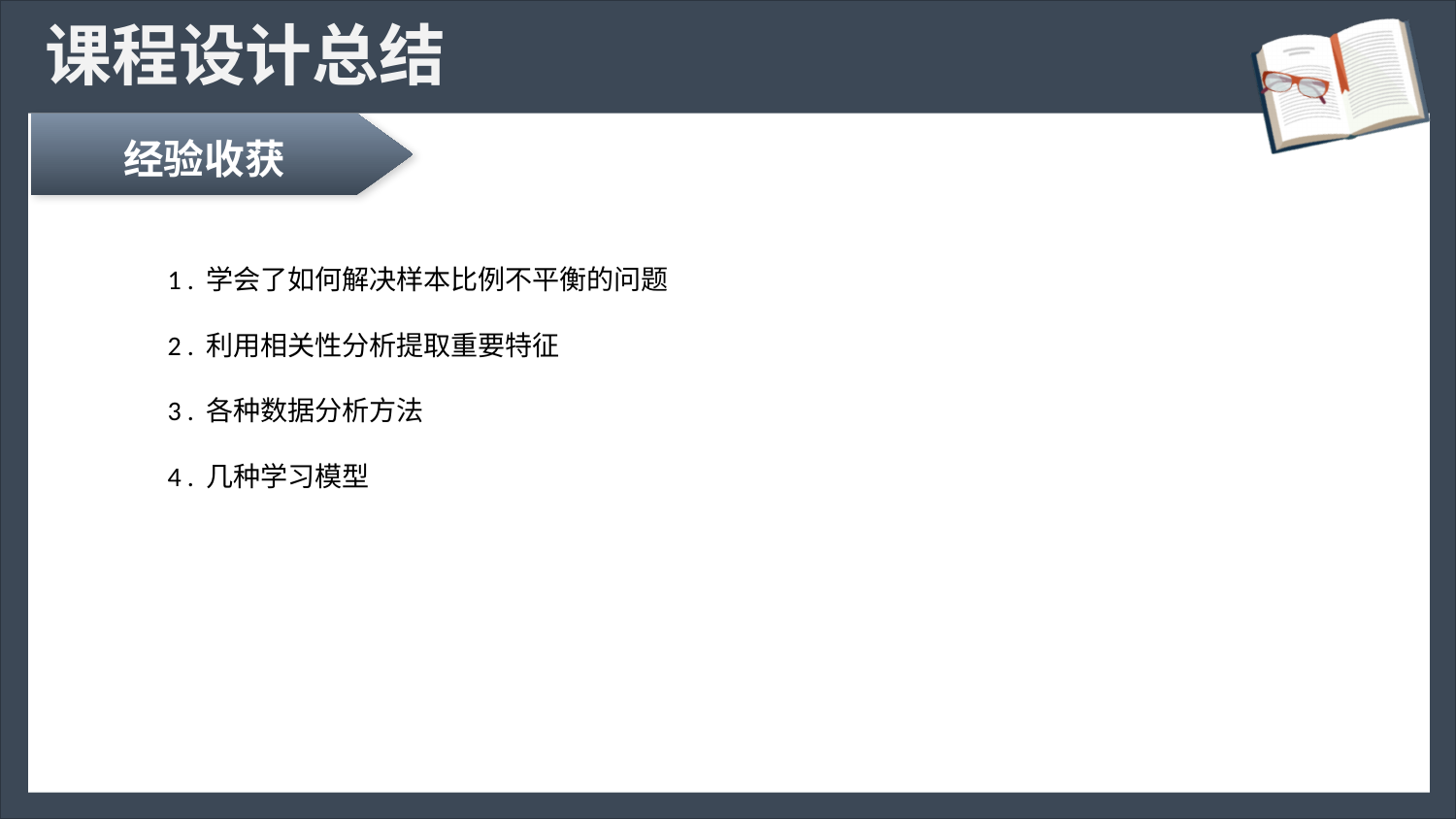

# 课程设计总结
经验收获
1 . 学会了如何解决样本比例不平衡的问题

2 . 利用相关性分析提取重要特征

3 . 各种数据分析方法

4 . 几种学习模型